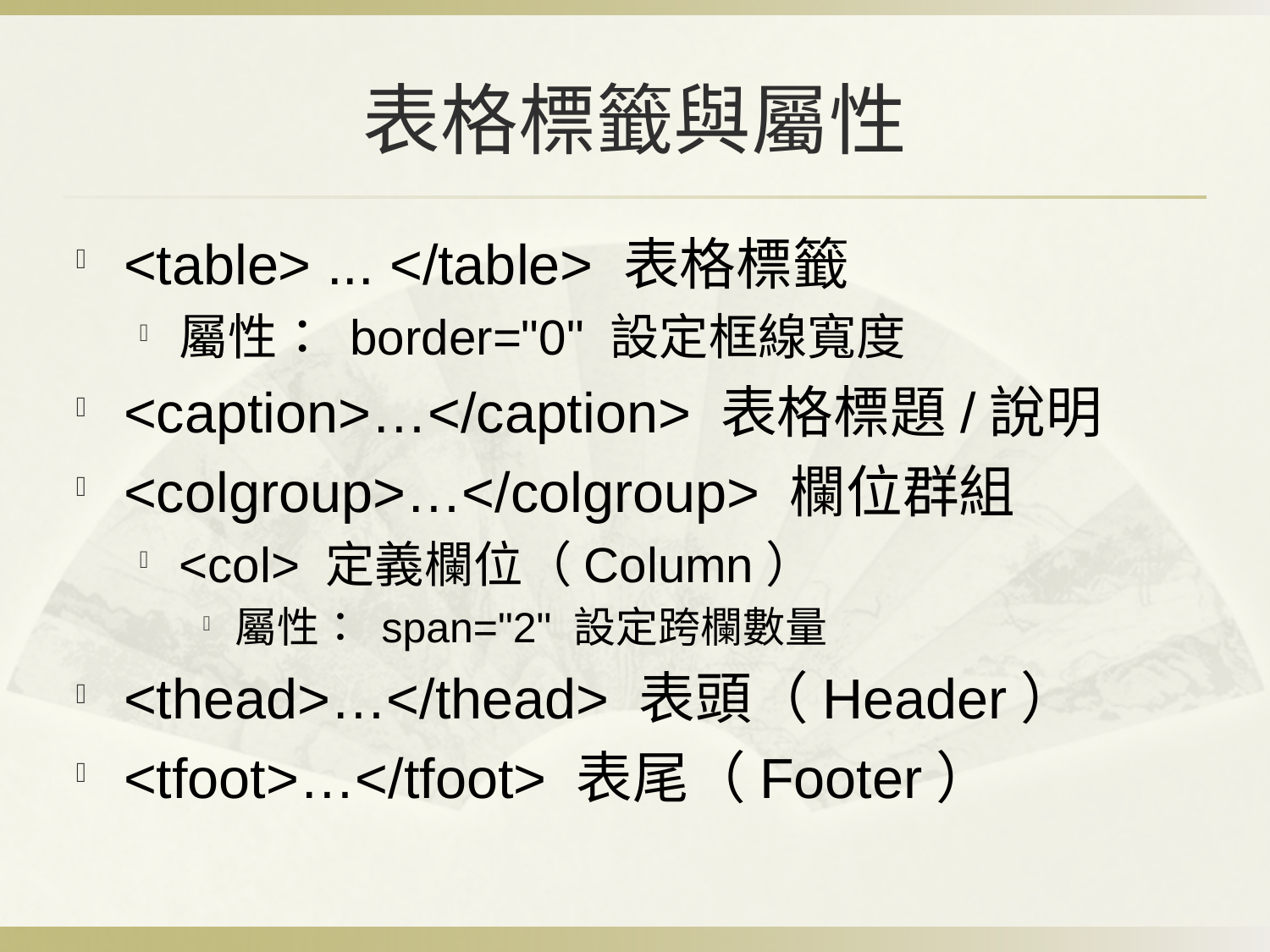

# 表格標籤與屬性
<table> ... </table> 表格標籤
屬性： border="0" 設定框線寬度
<caption>…</caption> 表格標題/說明
<colgroup>…</colgroup> 欄位群組
<col> 定義欄位（Column）
屬性： span="2" 設定跨欄數量
<thead>…</thead> 表頭（Header）
<tfoot>…</tfoot> 表尾（Footer）